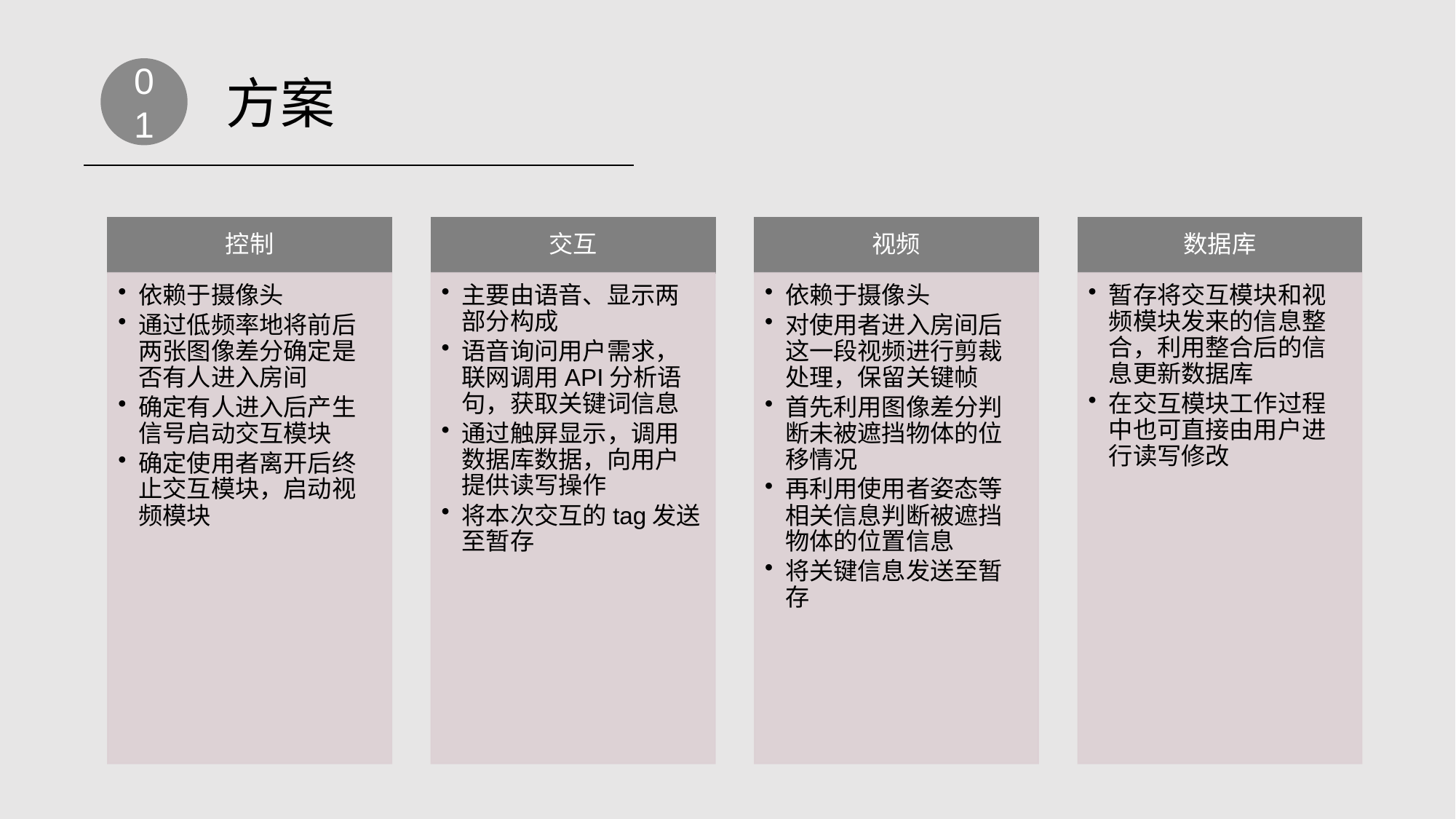

01
方案
控制
依赖于摄像头
通过低频率地将前后两张图像差分确定是否有人进入房间
确定有人进入后产生信号启动交互模块
确定使用者离开后终止交互模块，启动视频模块
交互
主要由语音、显示两部分构成
语音询问用户需求，联网调用API分析语句，获取关键词信息
通过触屏显示，调用数据库数据，向用户提供读写操作
将本次交互的tag发送至暂存
视频
依赖于摄像头
对使用者进入房间后这一段视频进行剪裁处理，保留关键帧
首先利用图像差分判断未被遮挡物体的位移情况
再利用使用者姿态等相关信息判断被遮挡物体的位置信息
将关键信息发送至暂存
数据库
暂存将交互模块和视频模块发来的信息整合，利用整合后的信息更新数据库
在交互模块工作过程中也可直接由用户进行读写修改